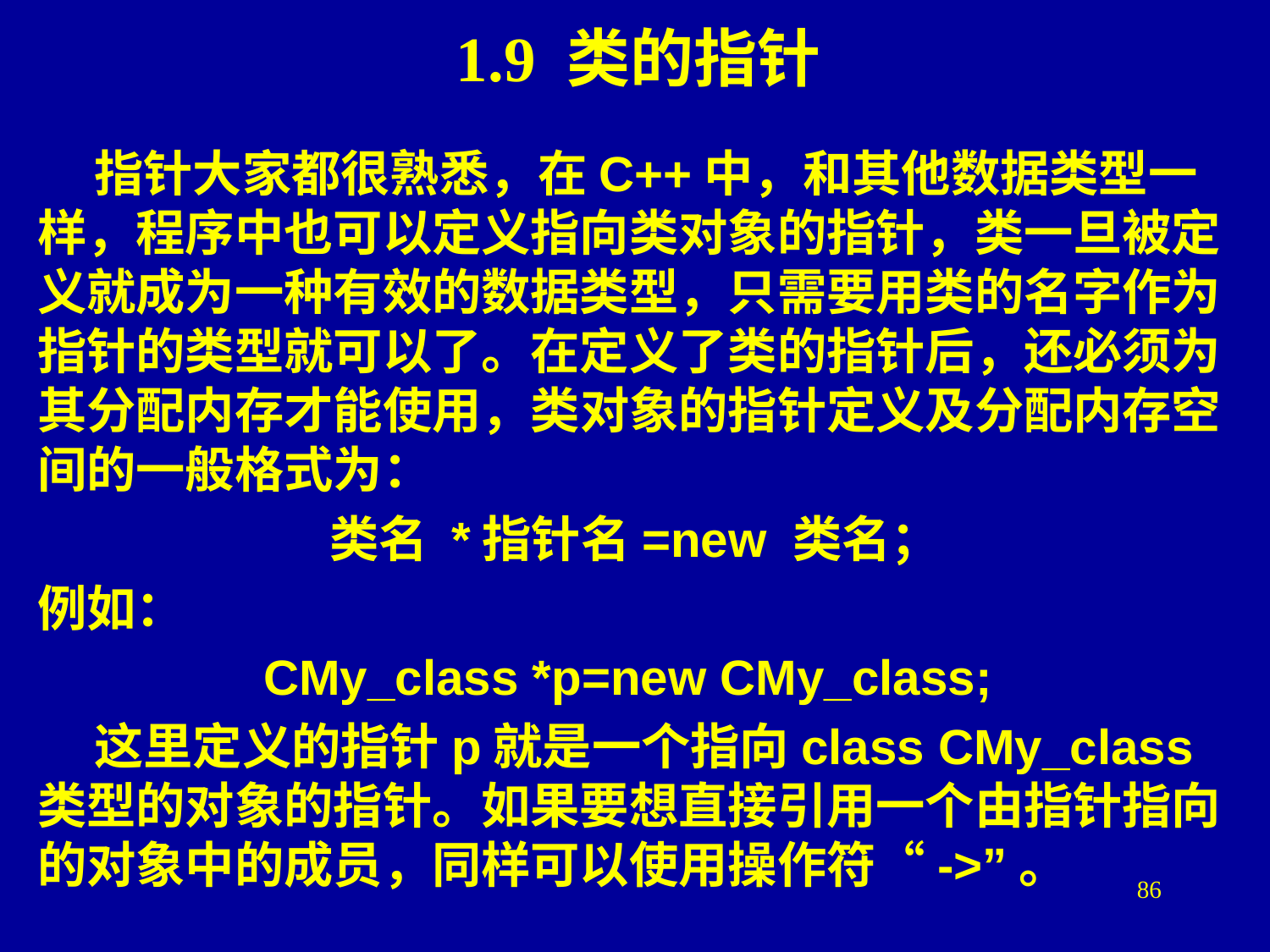

# 1.9 类的指针
    指针大家都很熟悉，在C++中，和其他数据类型一样，程序中也可以定义指向类对象的指针，类一旦被定义就成为一种有效的数据类型，只需要用类的名字作为指针的类型就可以了。在定义了类的指针后，还必须为其分配内存才能使用，类对象的指针定义及分配内存空间的一般格式为：
类名 *指针名=new 类名；
例如：
CMy_class *p=new CMy_class;
    这里定义的指针p就是一个指向class CMy_class类型的对象的指针。如果要想直接引用一个由指针指向的对象中的成员，同样可以使用操作符“->”。
86